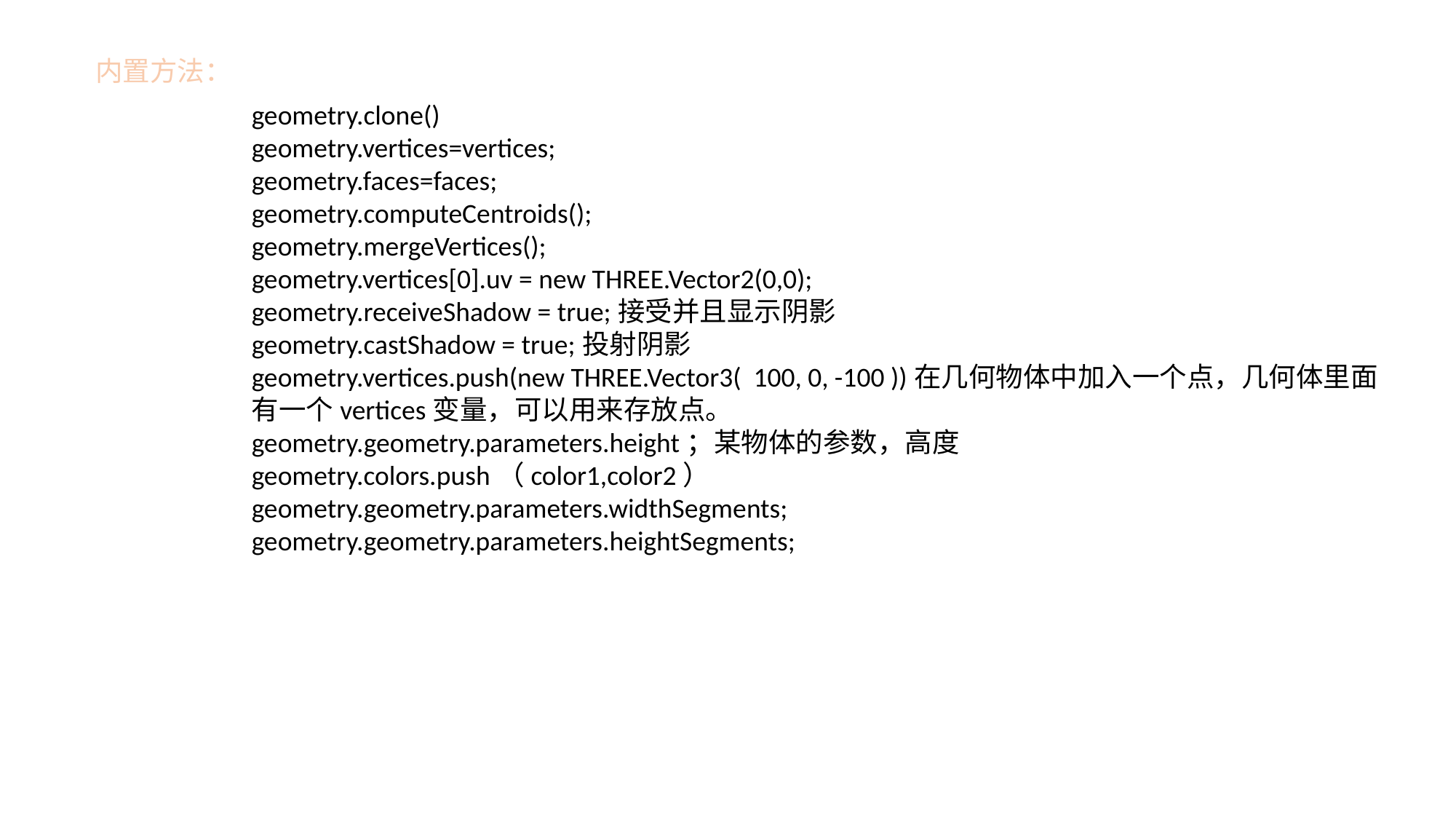

内置方法：
geometry.clone()
geometry.vertices=vertices;
geometry.faces=faces;
geometry.computeCentroids();
geometry.mergeVertices();
geometry.vertices[0].uv = new THREE.Vector2(0,0);
geometry.receiveShadow = true;接受并且显示阴影
geometry.castShadow = true;投射阴影
geometry.vertices.push(new THREE.Vector3(  100, 0, -100 ))在几何物体中加入一个点，几何体里面有一个vertices变量，可以用来存放点。
geometry.geometry.parameters.height；某物体的参数，高度
geometry.colors.push（color1,color2）
geometry.geometry.parameters.widthSegments;
geometry.geometry.parameters.heightSegments;